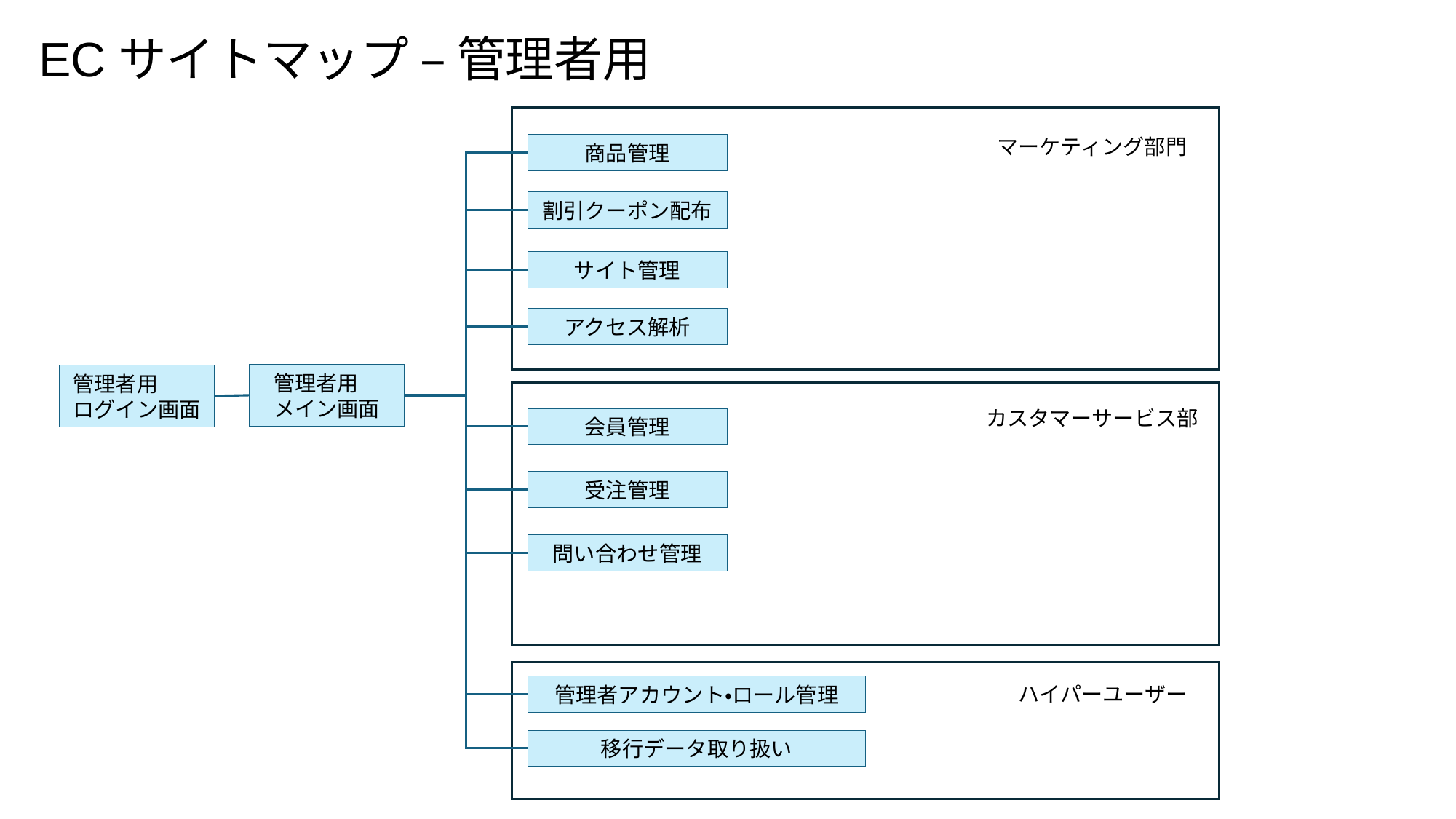

# ECサイトマップ – 管理者用

マーケティング部門
商品管理
割引クーポン配布
サイト管理
アクセス解析
管理者用
メイン画面
管理者用
ログイン画面

カスタマーサービス部
会員管理
受注管理
問い合わせ管理

管理者アカウント・ロール管理
ハイパーユーザー
移行データ取り扱い